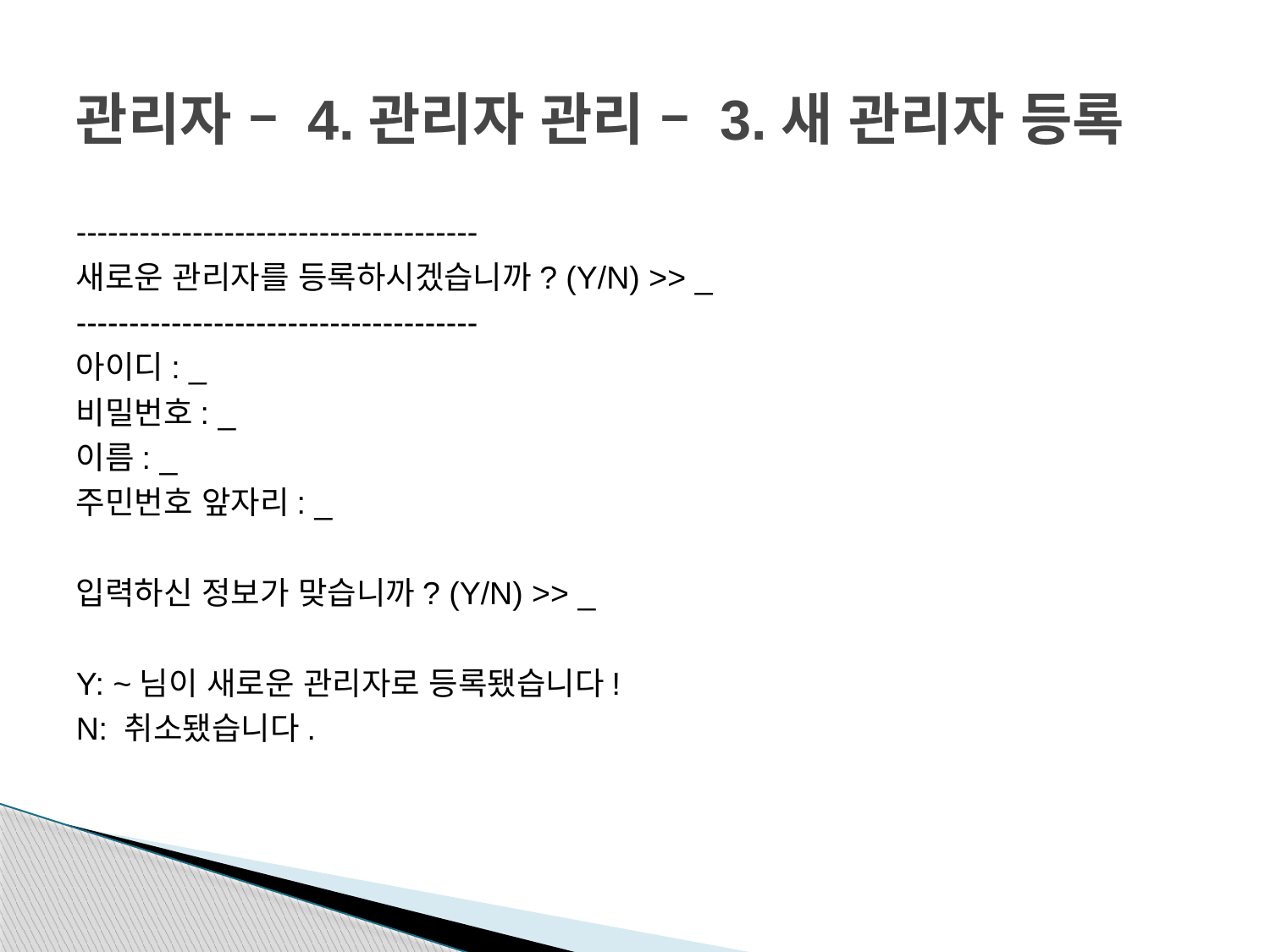

# 관리자 – 4.관리자 관리 – 3.새 관리자 등록
--------------------------------------
새로운 관리자를 등록하시겠습니까? (Y/N) >> _
--------------------------------------
아이디: _
비밀번호: _
이름: _
주민번호 앞자리: _

입력하신 정보가 맞습니까? (Y/N) >> _

Y: ~님이 새로운 관리자로 등록됐습니다!
N: 취소됐습니다.